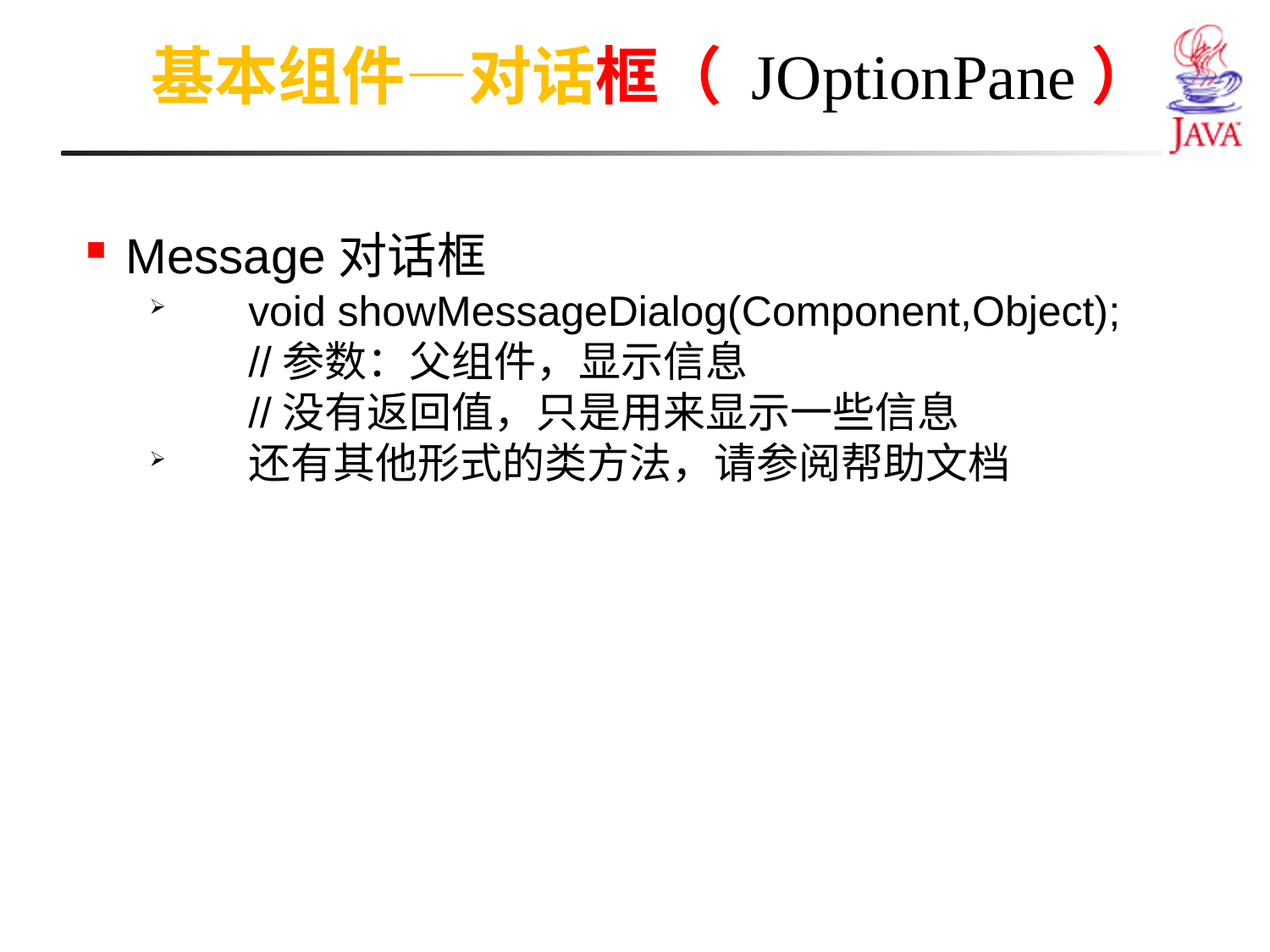

基本组件—对话框（ JOptionPane）

Message对话框
void showMessageDialog(Component,Object);
//参数：父组件，显示信息
//没有返回值，只是用来显示一些信息
还有其他形式的类方法，请参阅帮助文档